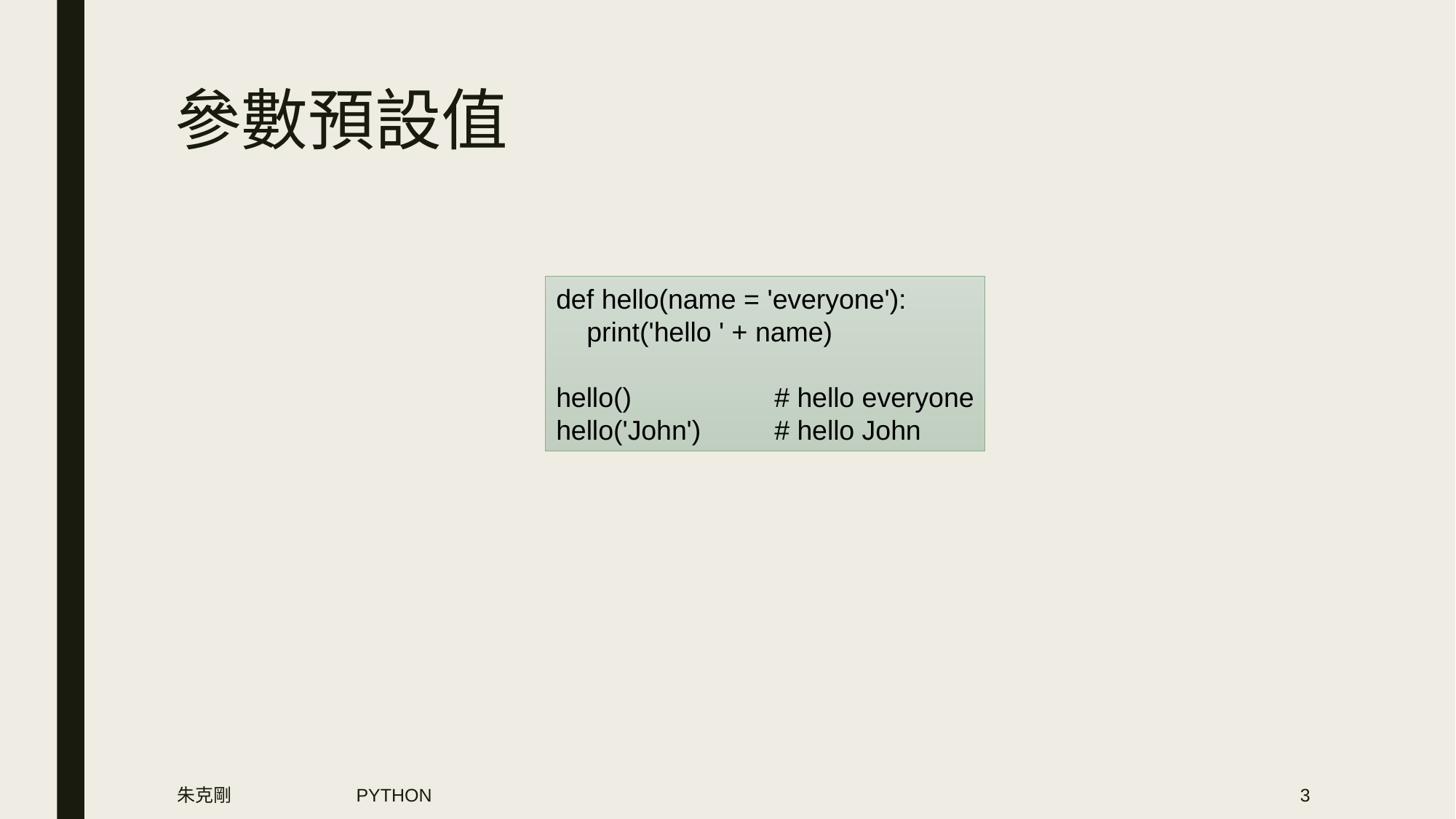

# 參數預設值
def hello(name = 'everyone'):
    print('hello ' + name)

hello()		# hello everyone
hello('John')	# hello John
朱克剛
PYTHON
3